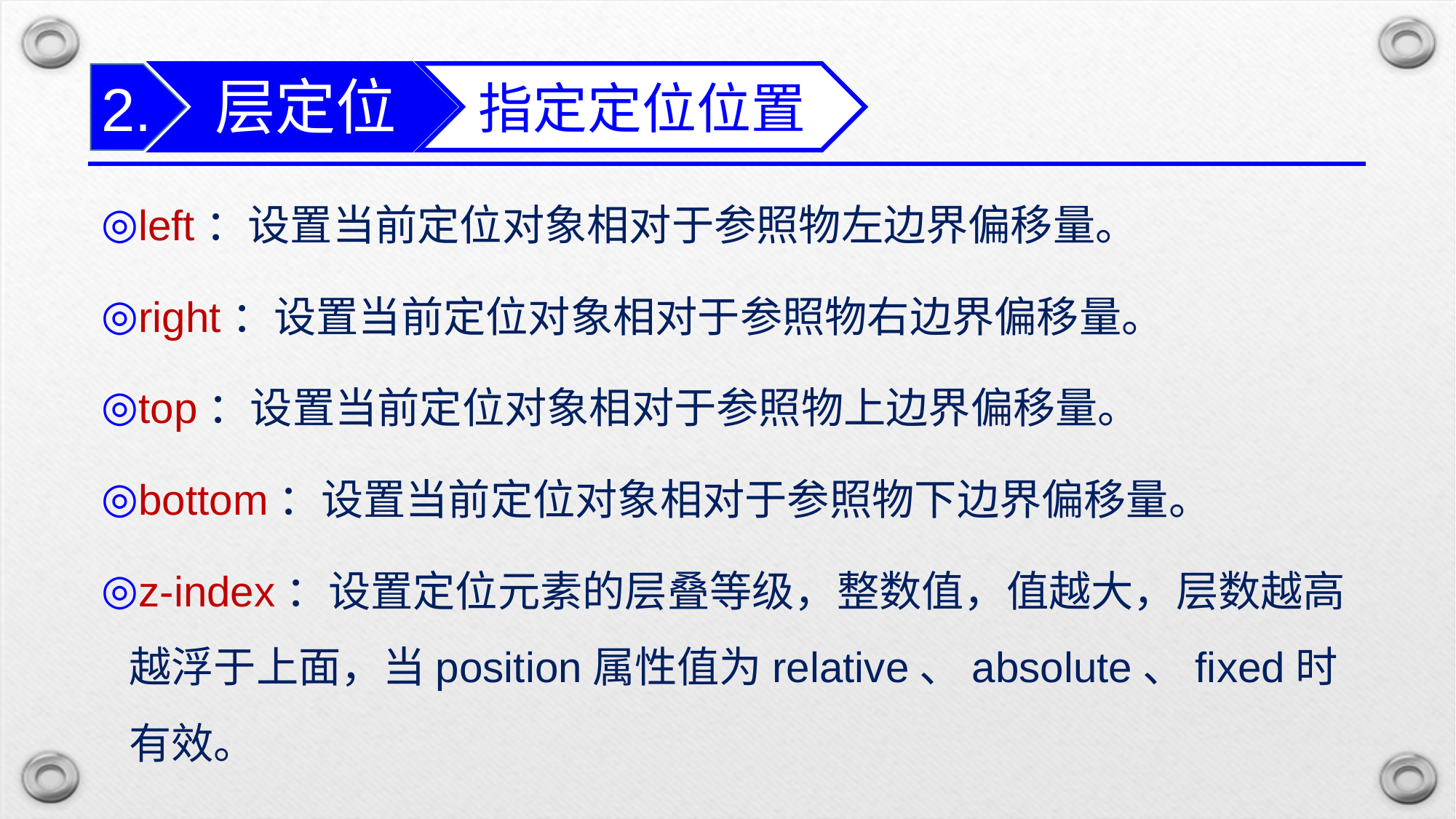

层定位

指定定位位置
2.
left：设置当前定位对象相对于参照物左边界偏移量。
right：设置当前定位对象相对于参照物右边界偏移量。
top：设置当前定位对象相对于参照物上边界偏移量。
bottom：设置当前定位对象相对于参照物下边界偏移量。
z-index：设置定位元素的层叠等级，整数值，值越大，层数越高越浮于上面，当position属性值为relative、absolute、fixed时有效。